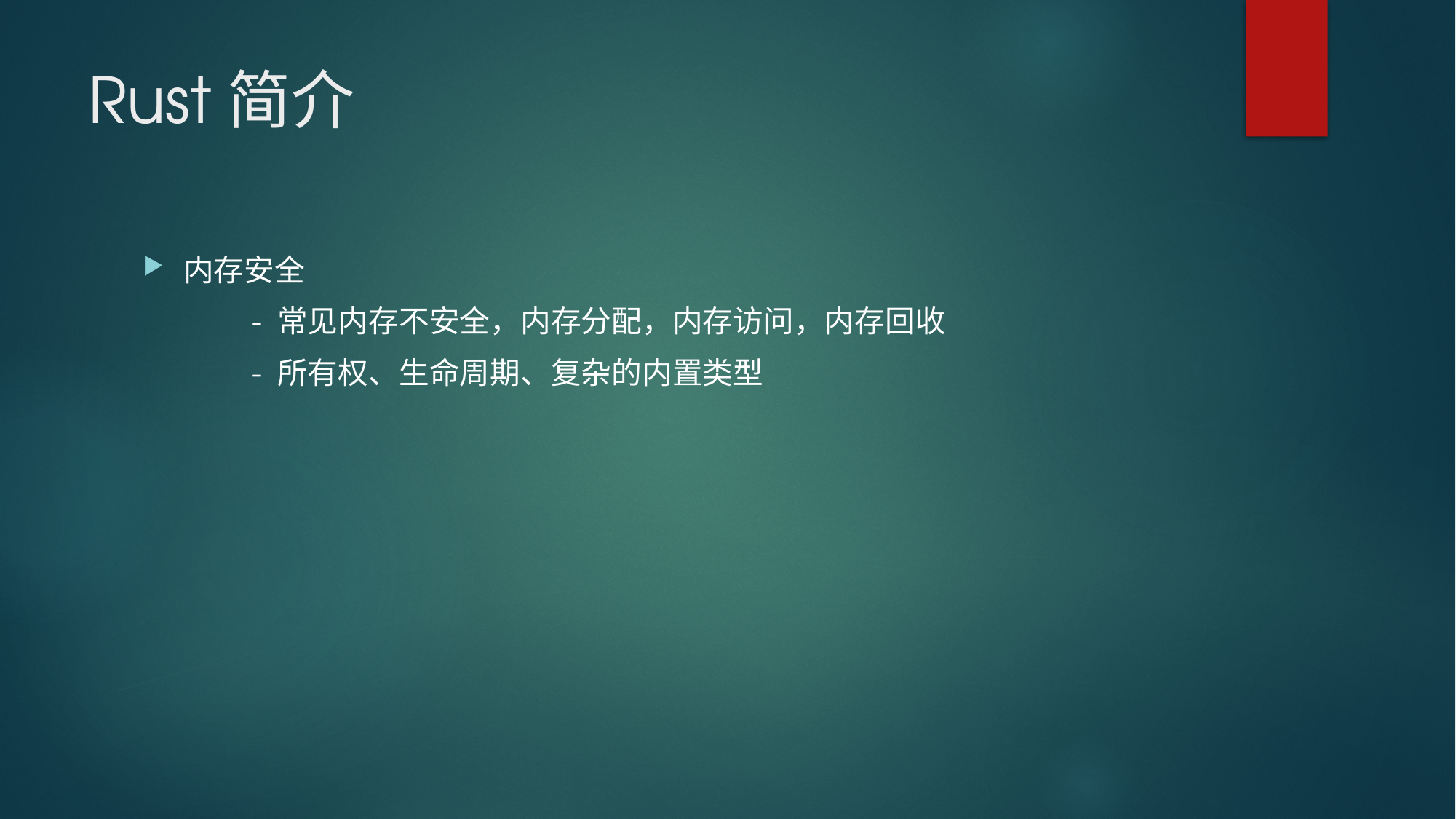

# Rust简介
内存安全
	- 常见内存不安全，内存分配，内存访问，内存回收
	- 所有权、生命周期、复杂的内置类型